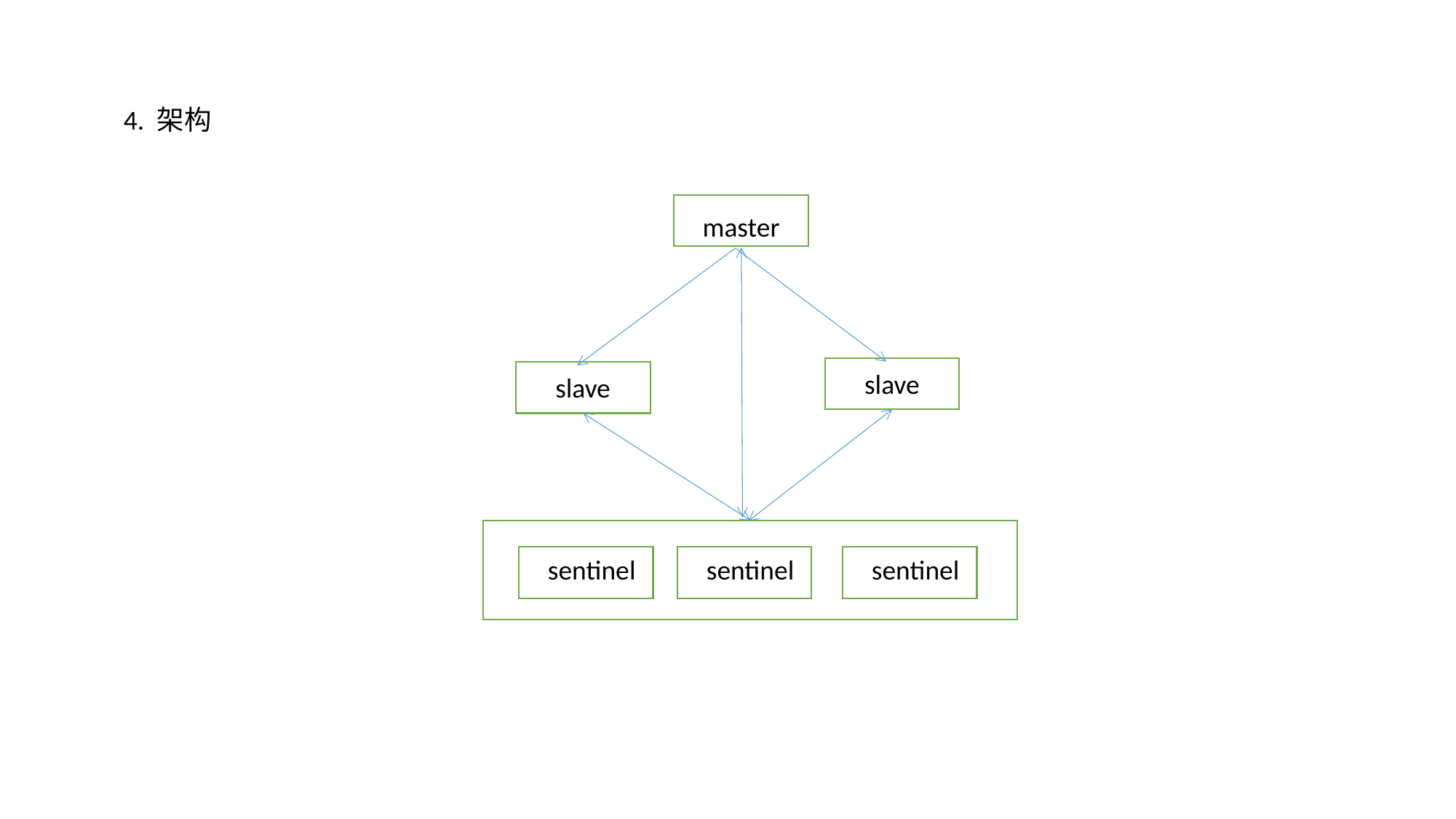

4. 架构

master

slave

slave

sentinel

sentinel

sentinel